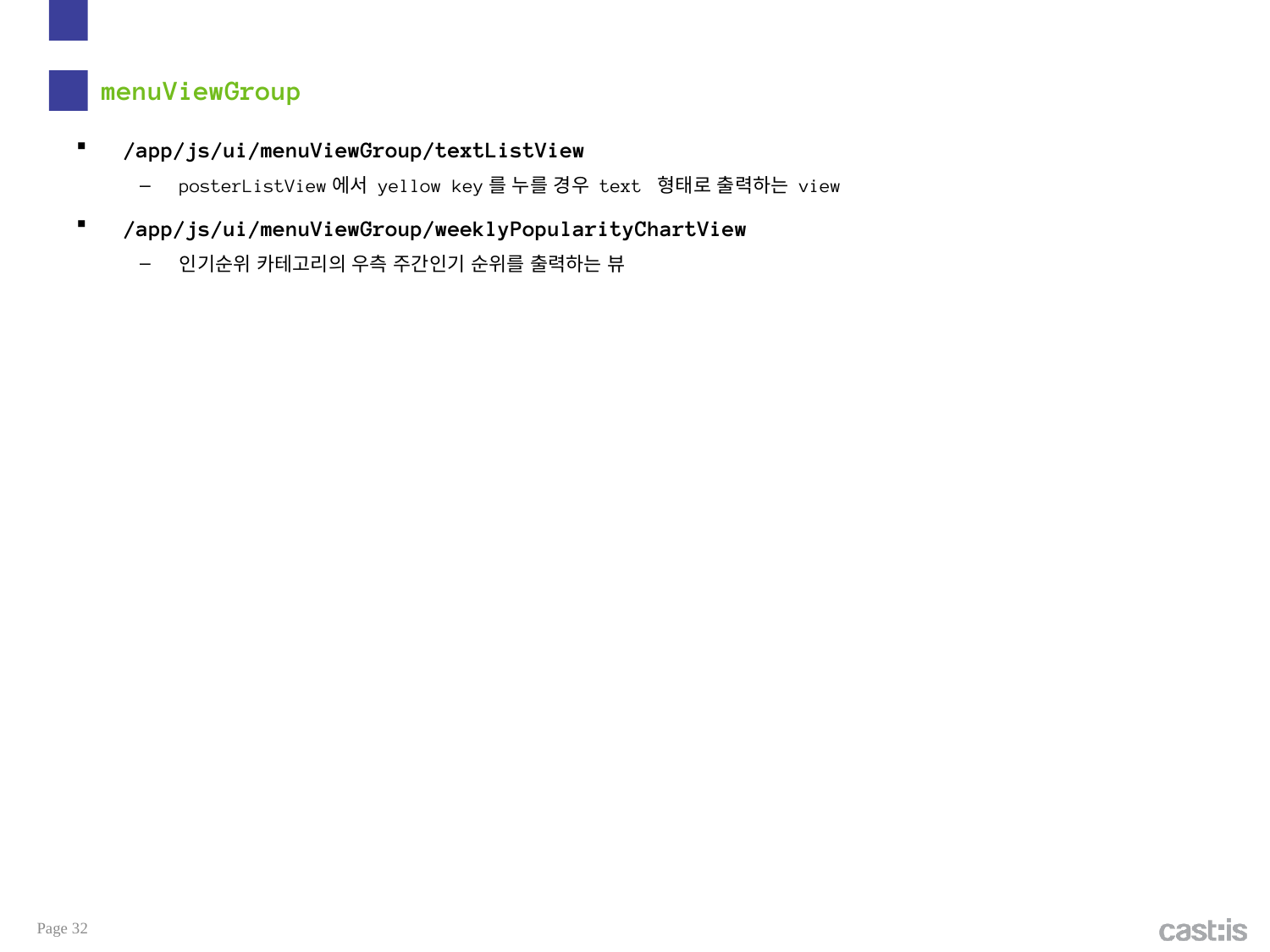

# menuViewGroup
/app/js/ui/menuViewGroup/textListView
posterListView에서 yellow key를 누를 경우 text 형태로 출력하는 view

/app/js/ui/menuViewGroup/weeklyPopularityChartView
인기순위 카테고리의 우측 주간인기 순위를 출력하는 뷰

Page 32